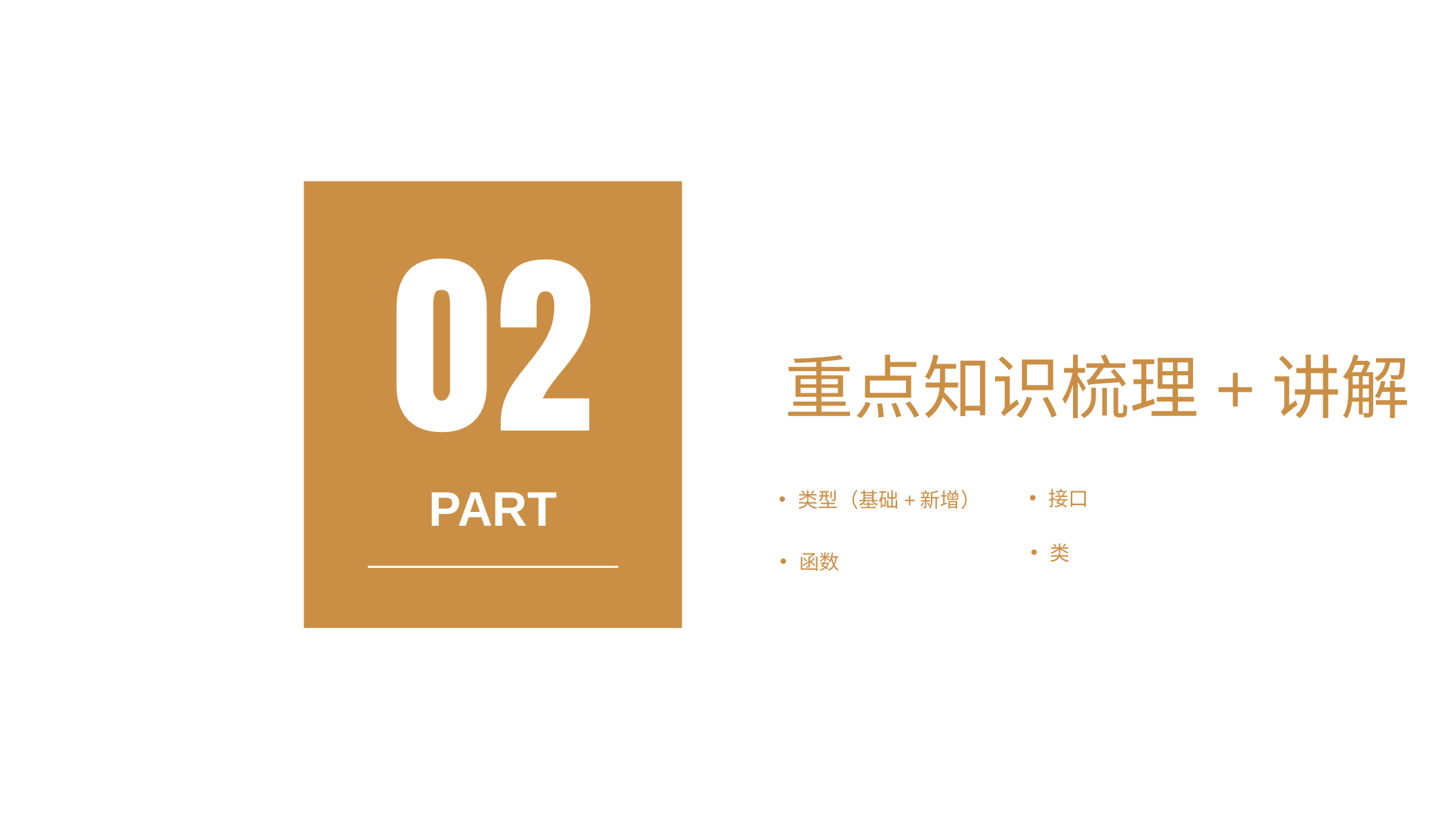

02
重点知识梳理+讲解
PART
接口
类型（基础+新增）
类
函数